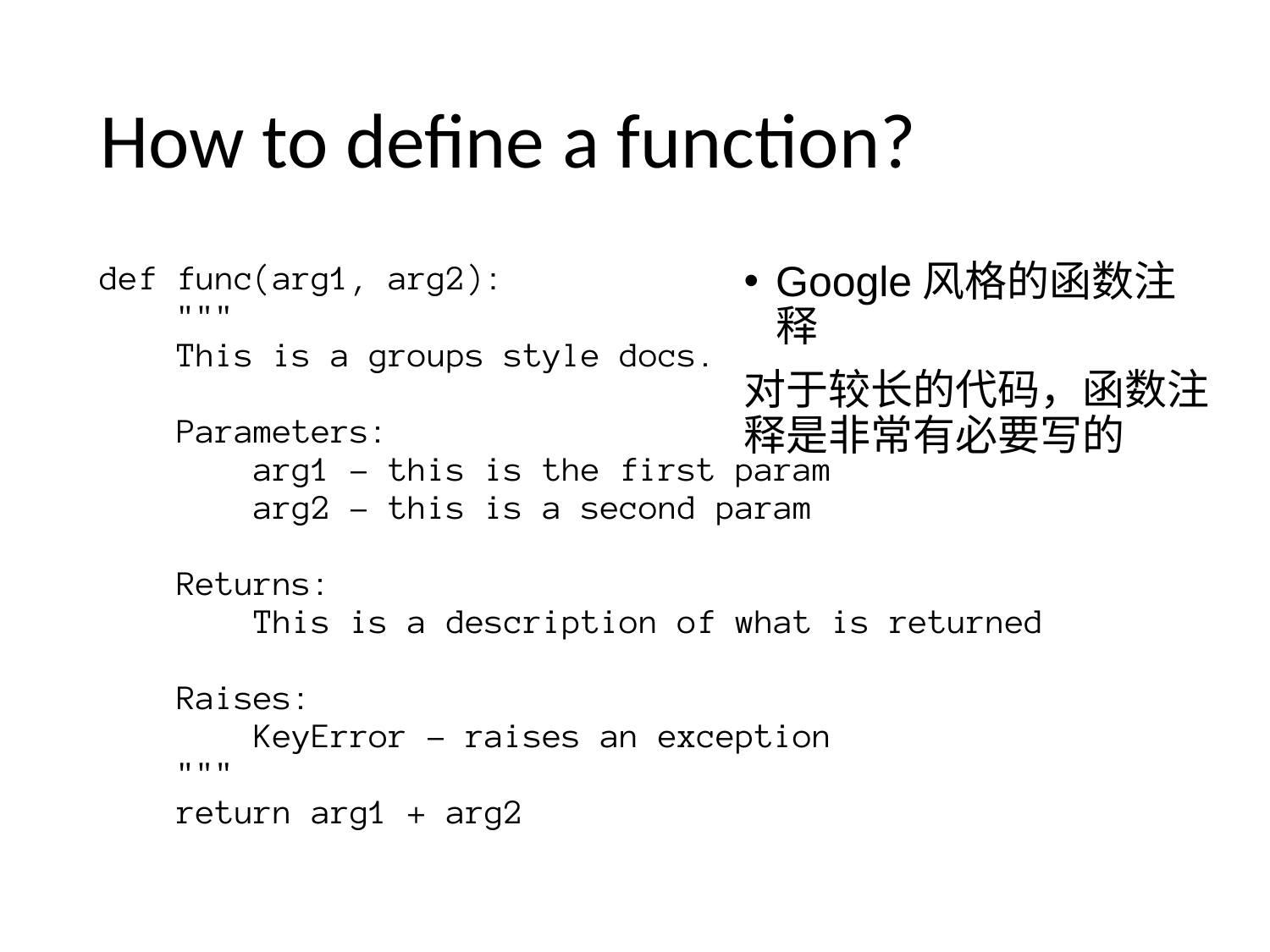

# How to define a function?
def func(arg1, arg2):
    """
    This is a groups style docs.

    Parameters:
        arg1 - this is the first param
        arg2 - this is a second param

    Returns:
        This is a description of what is returned

    Raises:
        KeyError - raises an exception
    """
    return arg1 + arg2

Google风格的函数注释
对于较长的代码，函数注释是非常有必要写的